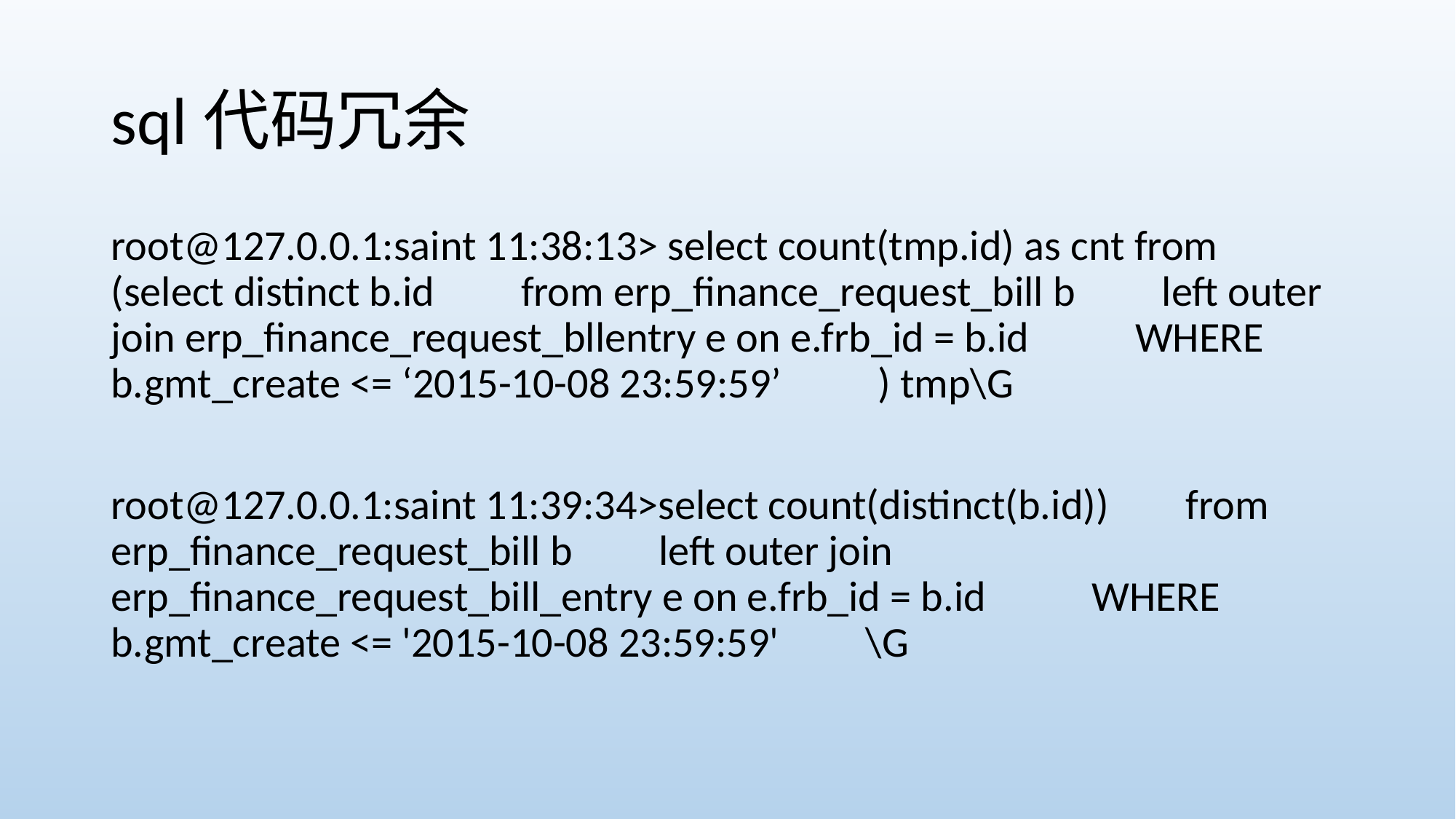

# sql代码冗余
root@127.0.0.1:saint 11:38:13> select count(tmp.id) as cnt from         (select distinct b.id         from erp_finance_request_bill b         left outer join erp_finance_request_bllentry e on e.frb_id = b.id           WHERE  b.gmt_create <= ‘2015-10-08 23:59:59’          ) tmp\G

root@127.0.0.1:saint 11:39:34>select count(distinct(b.id))        from erp_finance_request_bill b         left outer join erp_finance_request_bill_entry e on e.frb_id = b.id           WHERE  b.gmt_create <= '2015-10-08 23:59:59'         \G